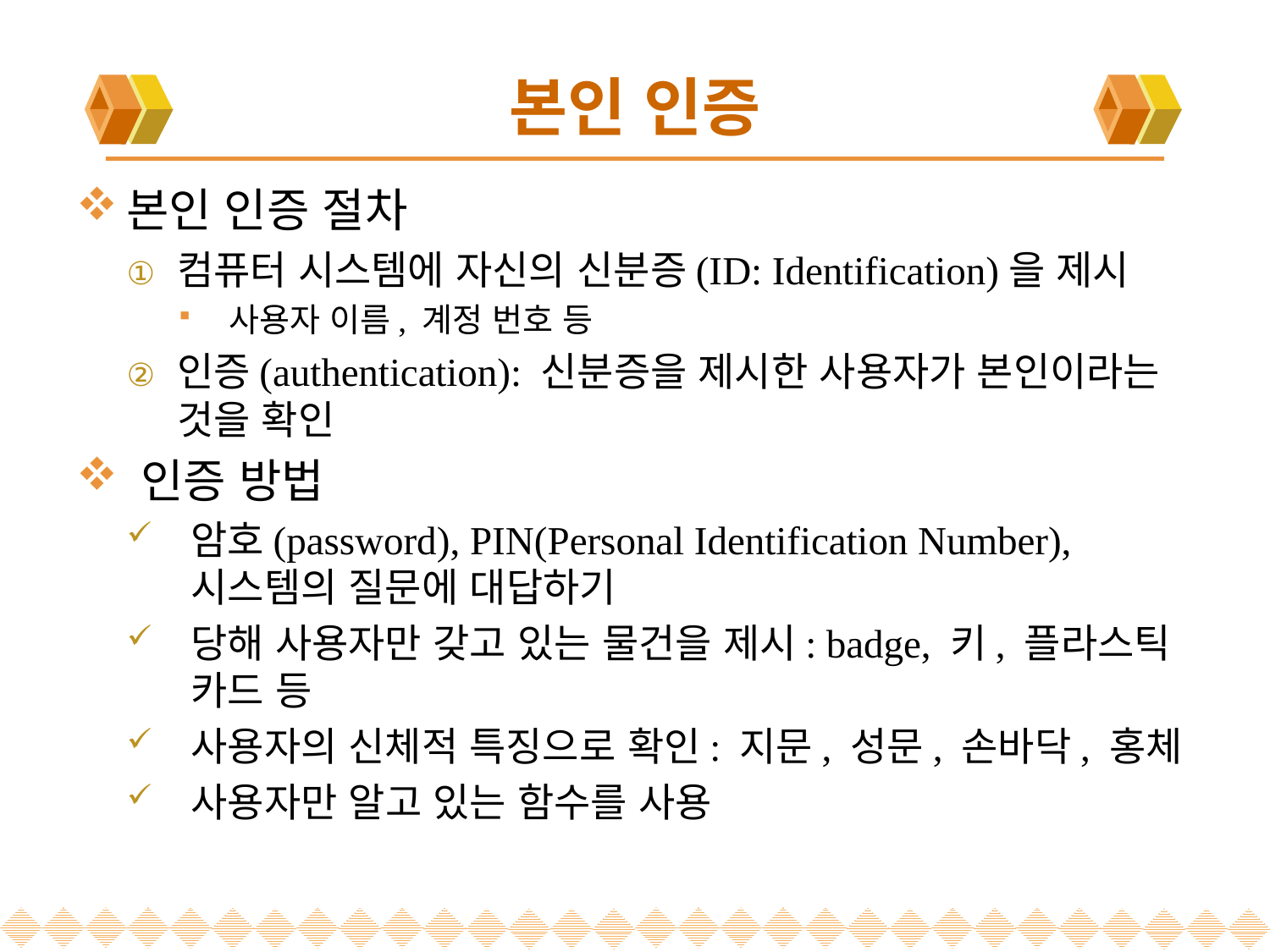

# 본인 인증
본인 인증 절차
컴퓨터 시스템에 자신의 신분증(ID: Identification)을 제시
사용자 이름, 계정 번호 등
인증(authentication): 신분증을 제시한 사용자가 본인이라는 것을 확인
인증 방법
암호(password), PIN(Personal Identification Number), 시스템의 질문에 대답하기
당해 사용자만 갖고 있는 물건을 제시: badge, 키, 플라스틱 카드 등
사용자의 신체적 특징으로 확인: 지문, 성문, 손바닥, 홍체
사용자만 알고 있는 함수를 사용